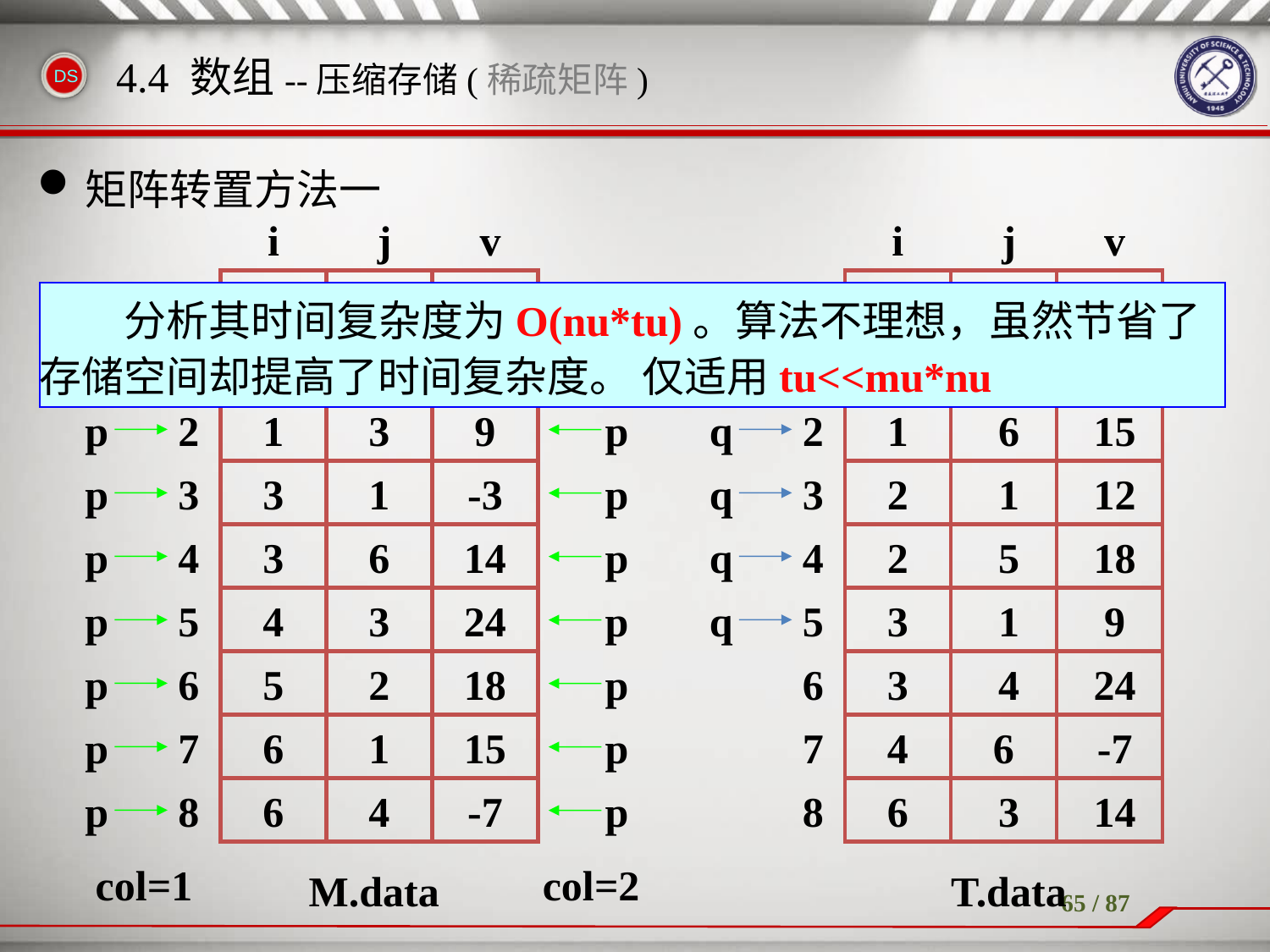

# 4.4 数组--压缩存储(稀疏矩阵)
矩阵转置方法一
i
 j
 v
0
6
7
8
1
1
2
12
2
1
3
9
3
3
1
-3
4
3
6
14
5
4
3
24
6
5
2
18
7
6
1
15
8
6
4
-7
M.data
i
 j
 v
0

1

2

3

4

5

6

7

8

T.data
7
 6
 8
　　分析其时间复杂度为O(nu*tu)。算法不理想，虽然节省了存储空间却提高了时间复杂度。 仅适用tu<<mu*nu
1
 3
 -3
p

p

q

1
 6
 15
p

p

q

2
 1
 12
p

p

q

2
 5
 18
p

p

q

3
 1
 9
p

p

q

3
 4
 24
p

p

4
6
 -7
p

p

6
 3
 14
p

p

col=1
col=2